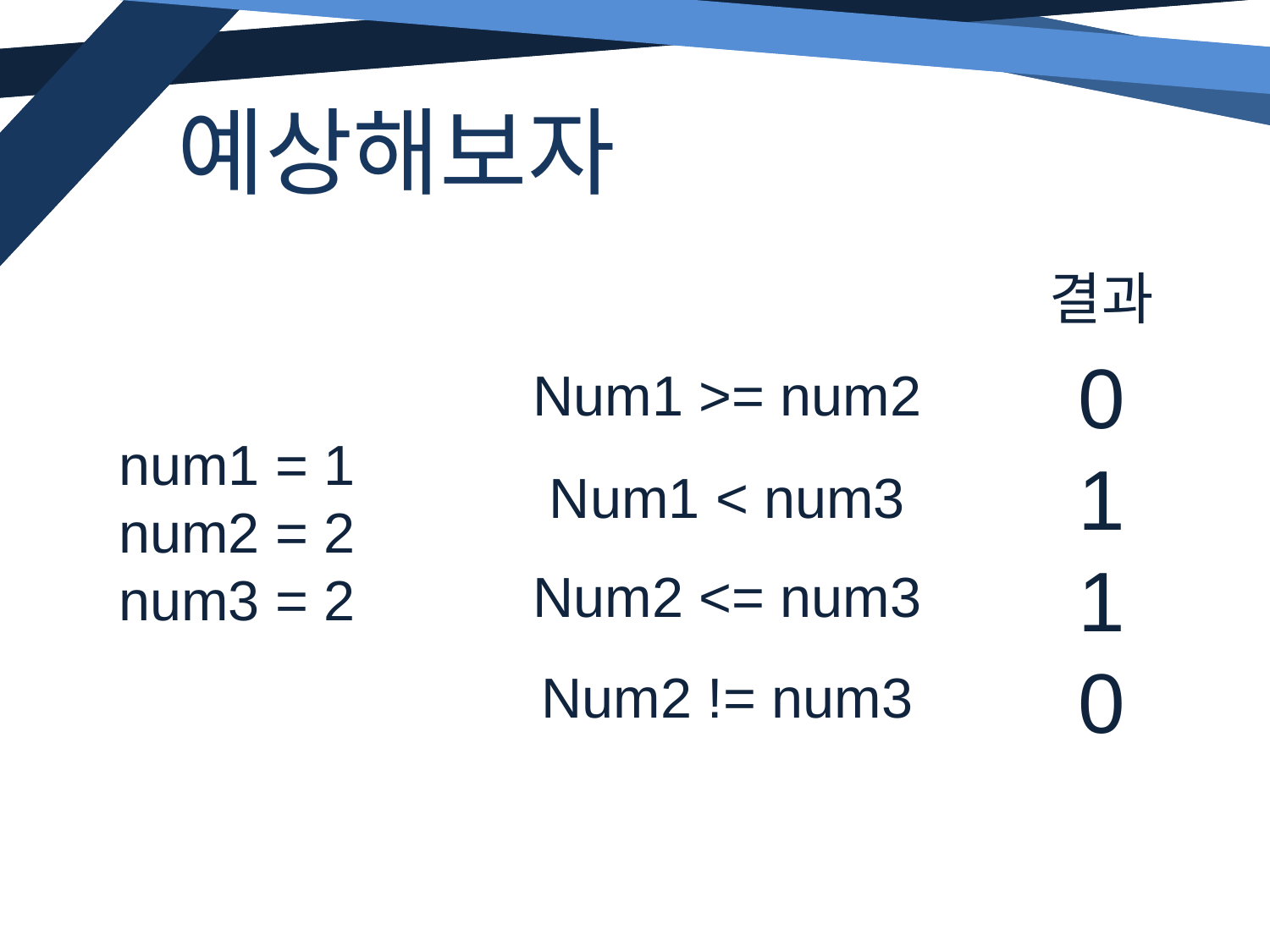

예상해보자
결과
0
1
1
0
Num1 >= num2
num1 = 1
num2 = 2
num3 = 2
Num1 < num3
Num2 <= num3
Num2 != num3